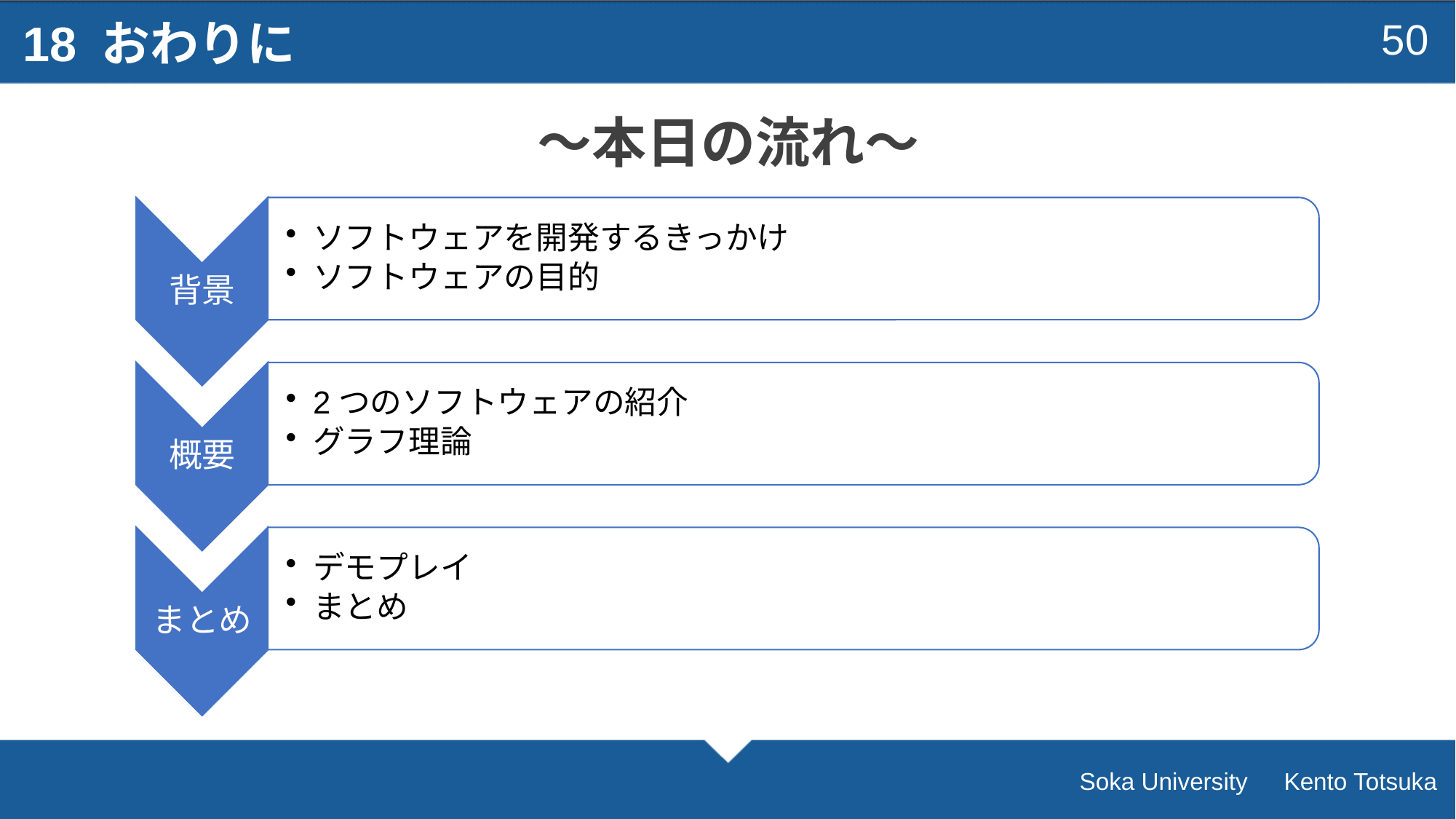

18 おわりに
50
～本日の流れ～
背景
ソフトウェアを開発するきっかけ
ソフトウェアの目的
概要
2つのソフトウェアの紹介
グラフ理論
まとめ
デモプレイ
まとめ
Soka University　Kento Totsuka